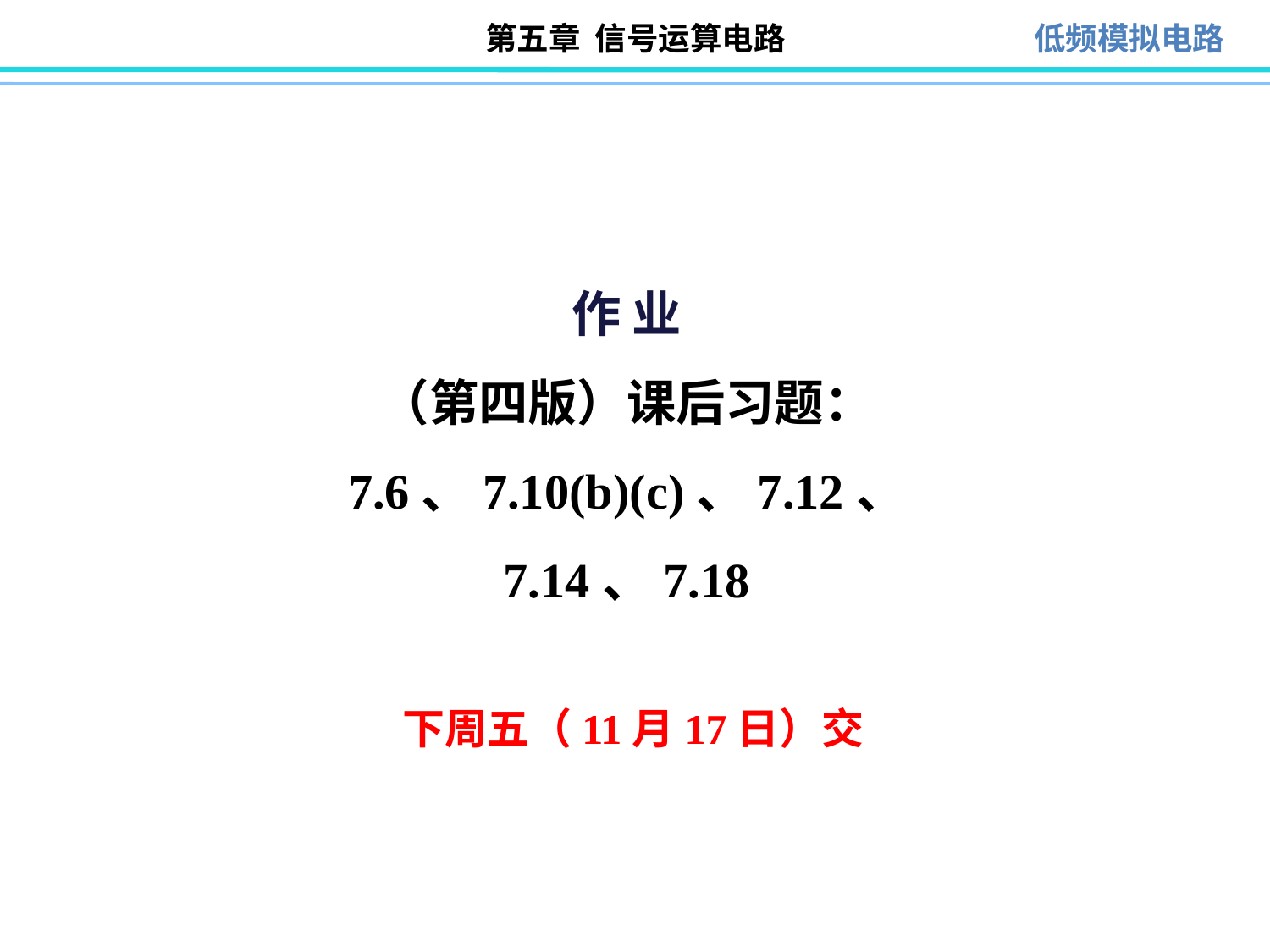

作 业
（第四版）课后习题：
7.6、7.10(b)(c)、7.12、
7.14、7.18
下周五（11月17日）交
47